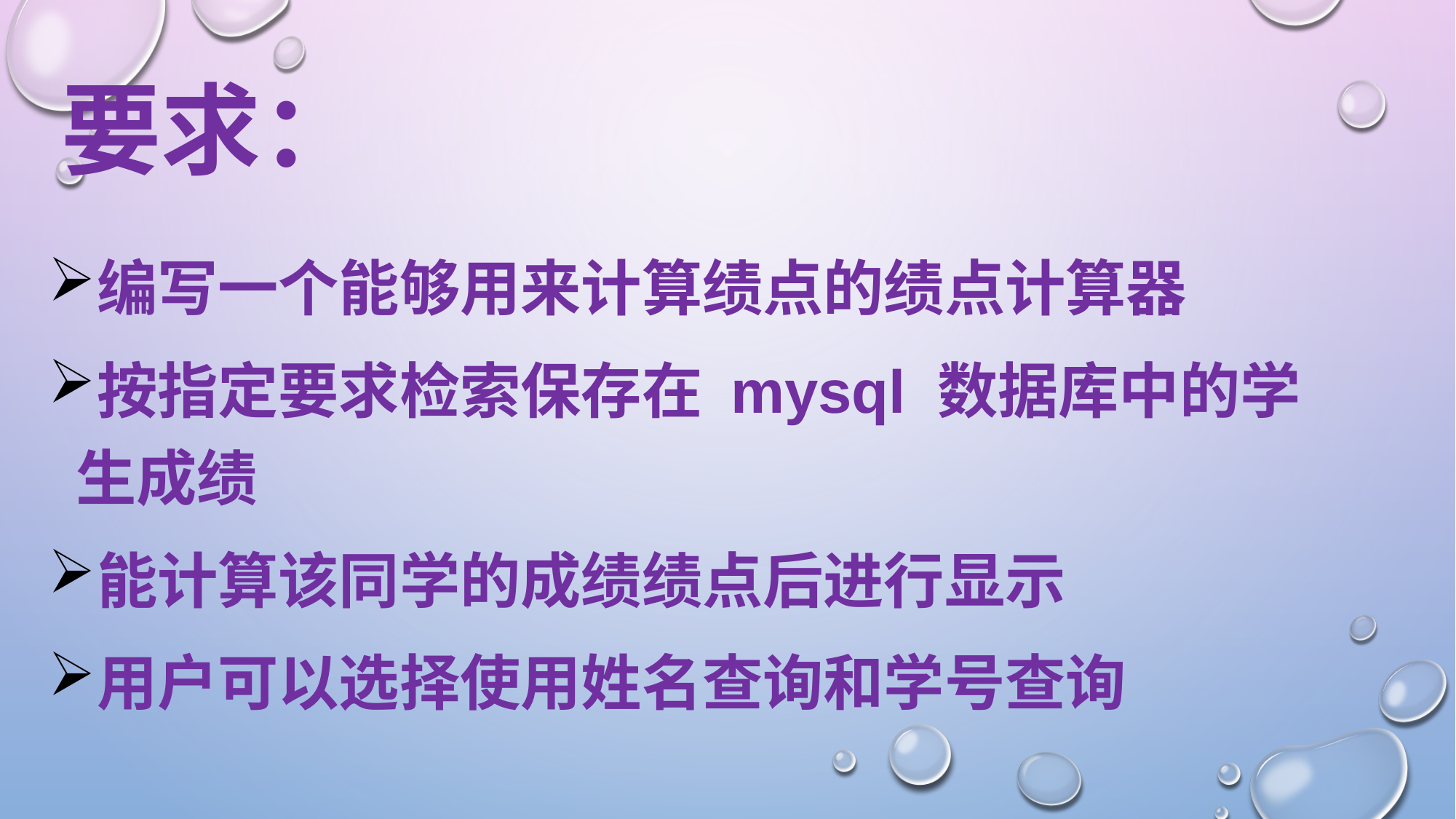

# 要求：
编写一个能够用来计算绩点的绩点计算器
按指定要求检索保存在 mysql 数据库中的学生成绩
能计算该同学的成绩绩点后进行显示
用户可以选择使用姓名查询和学号查询